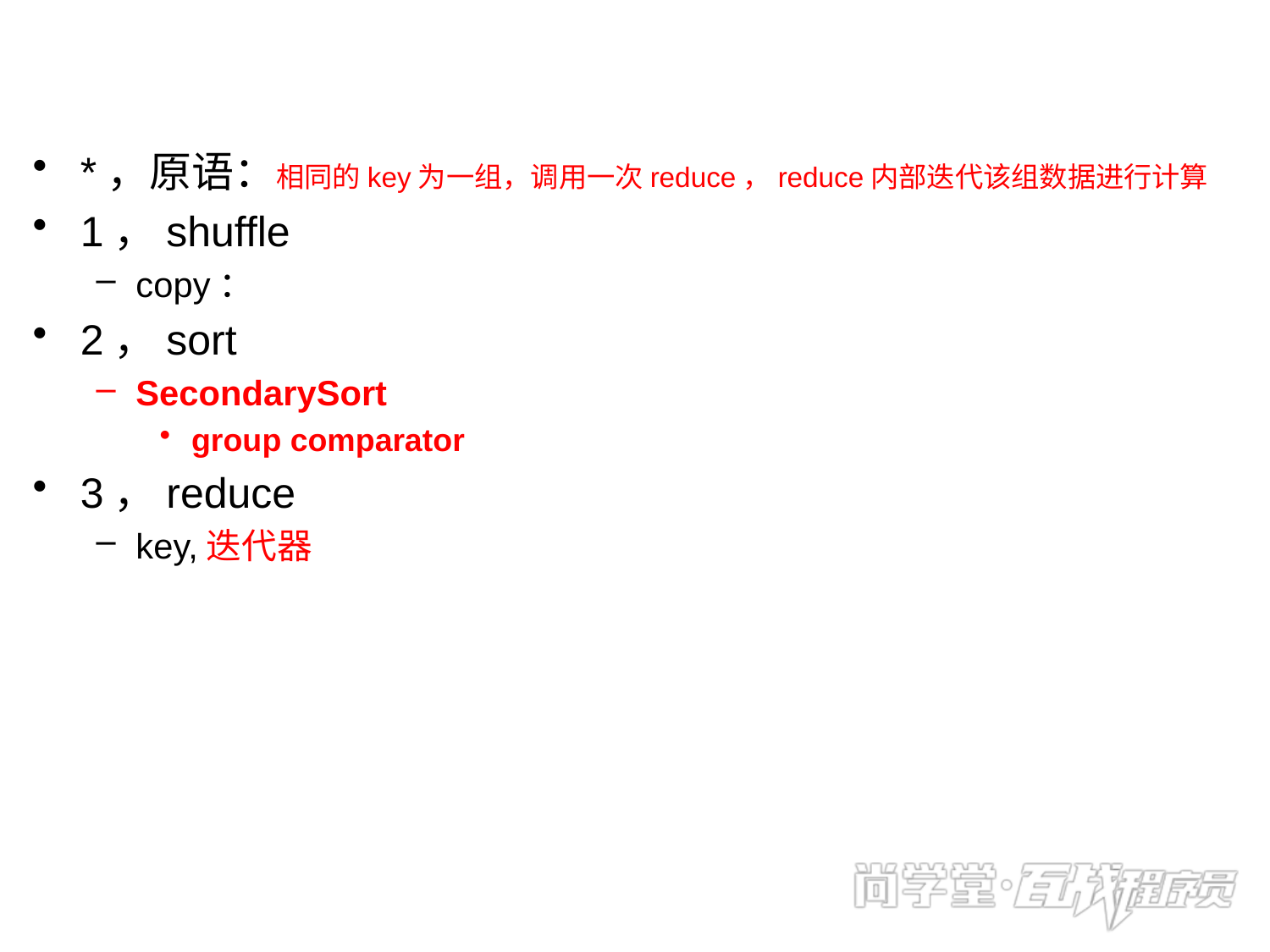

*，原语：相同的key为一组，调用一次reduce，reduce内部迭代该组数据进行计算
1，shuffle
copy：
2，sort
SecondarySort
group comparator
3，reduce
key,迭代器